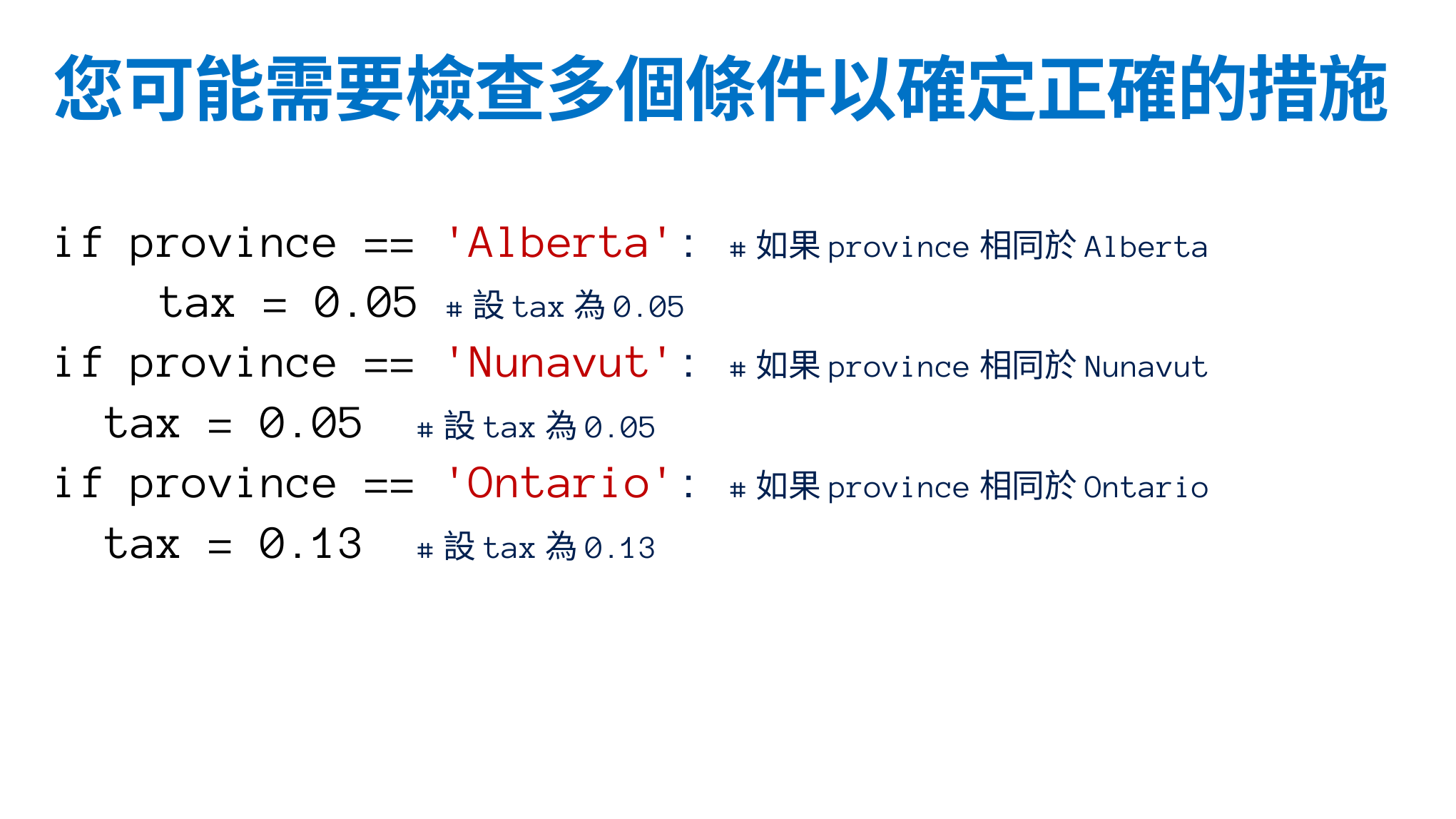

您可能需要檢查多個條件以確定正確的措施

if province == 'Alberta': #如果province相同於Alberta
	tax = 0.05 #設tax為0.05
if province == 'Nunavut': #如果province相同於Nunavut
  tax = 0.05  #設tax為0.05
if province == 'Ontario': #如果province相同於Ontario
  tax = 0.13  #設tax為0.13